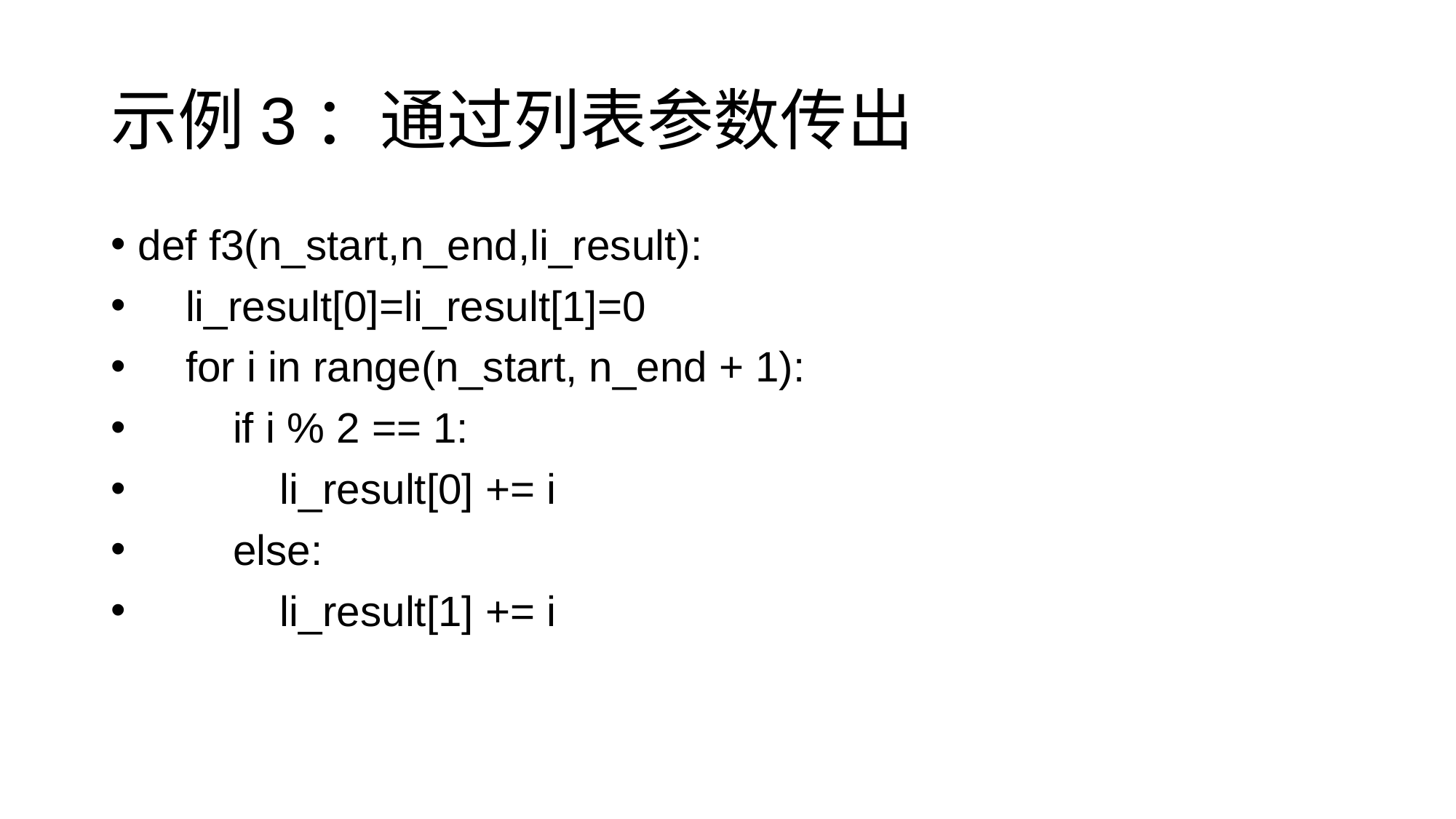

# 示例3：通过列表参数传出
def f3(n_start,n_end,li_result):
    li_result[0]=li_result[1]=0
    for i in range(n_start, n_end + 1):
        if i % 2 == 1:
            li_result[0] += i
        else:
            li_result[1] += i